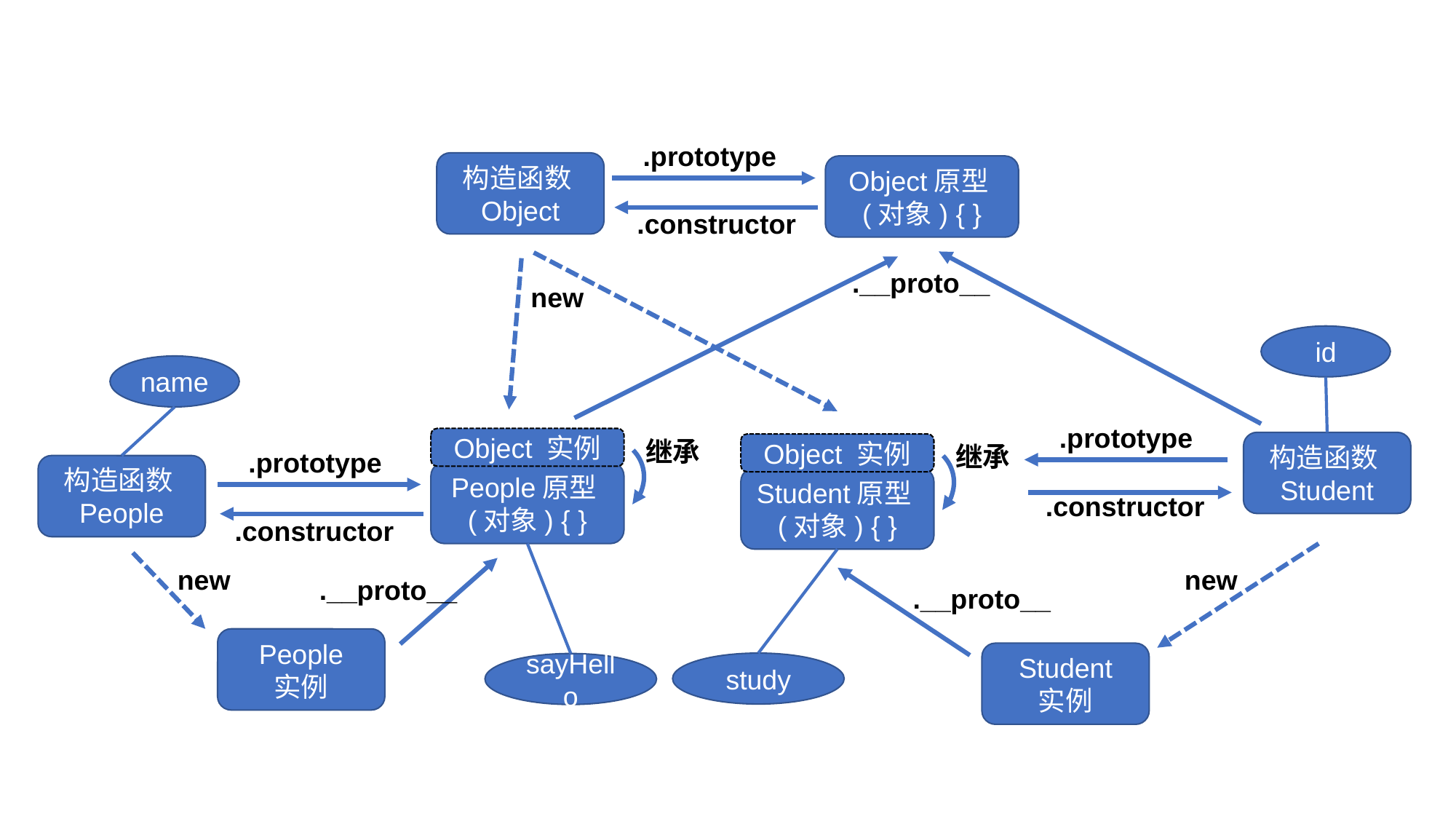

.prototype
构造函数Object
Object原型(对象) { }
.constructor
.__proto__
new
id
name
.prototype
.constructor
Object 实例
继承
构造函数Student
Object 实例
Student原型(对象) { }
继承

.prototype
构造函数People
People原型(对象) { }
.constructor
new
new
.__proto__
.__proto__
People
实例
Student
实例
study
sayHello